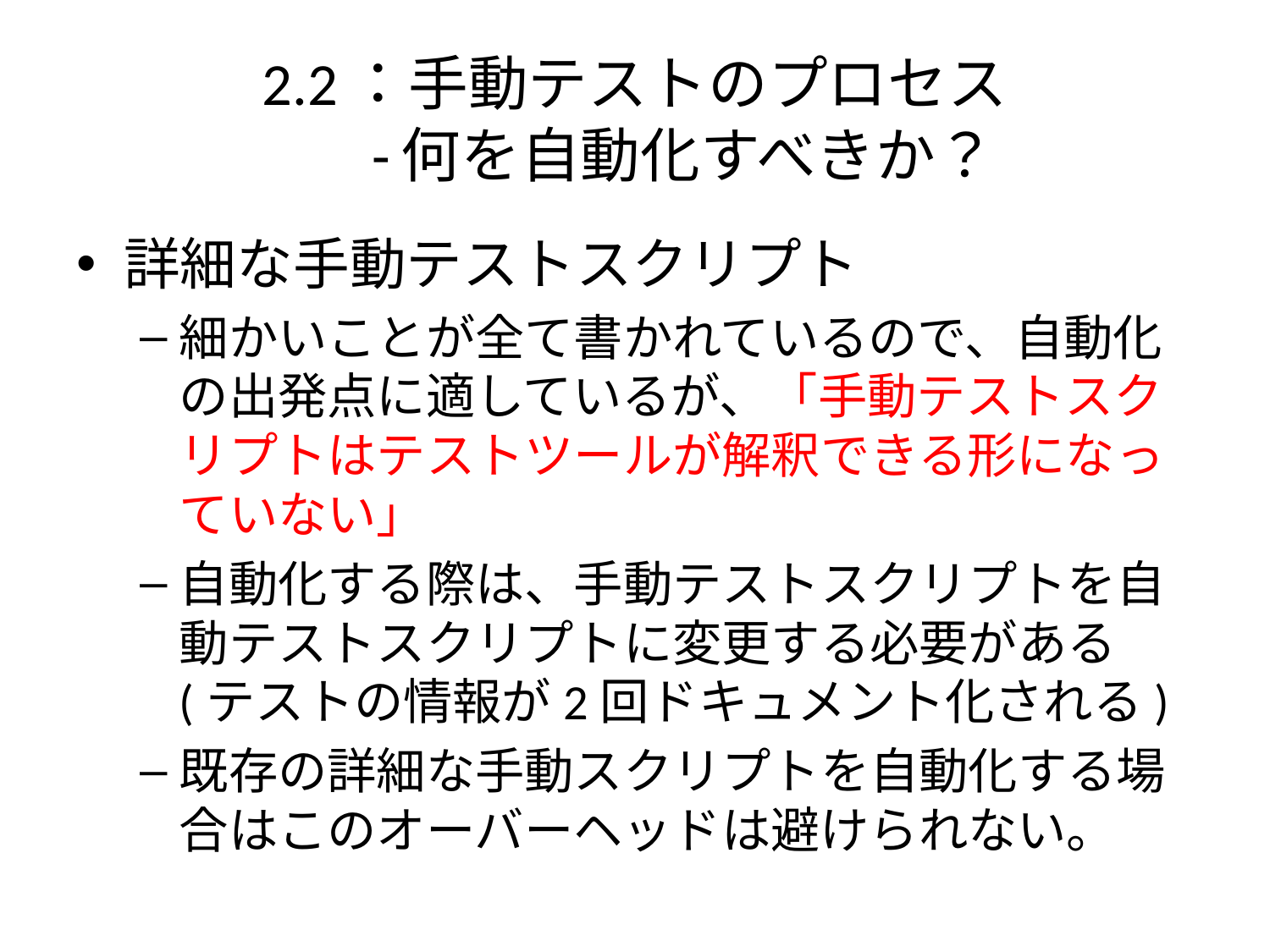

# 2.2：手動テストのプロセス -何を自動化すべきか？
詳細な手動テストスクリプト
細かいことが全て書かれているので、自動化の出発点に適しているが、「手動テストスクリプトはテストツールが解釈できる形になっていない」
自動化する際は、手動テストスクリプトを自動テストスクリプトに変更する必要がある(テストの情報が2回ドキュメント化される)
既存の詳細な手動スクリプトを自動化する場合はこのオーバーヘッドは避けられない。